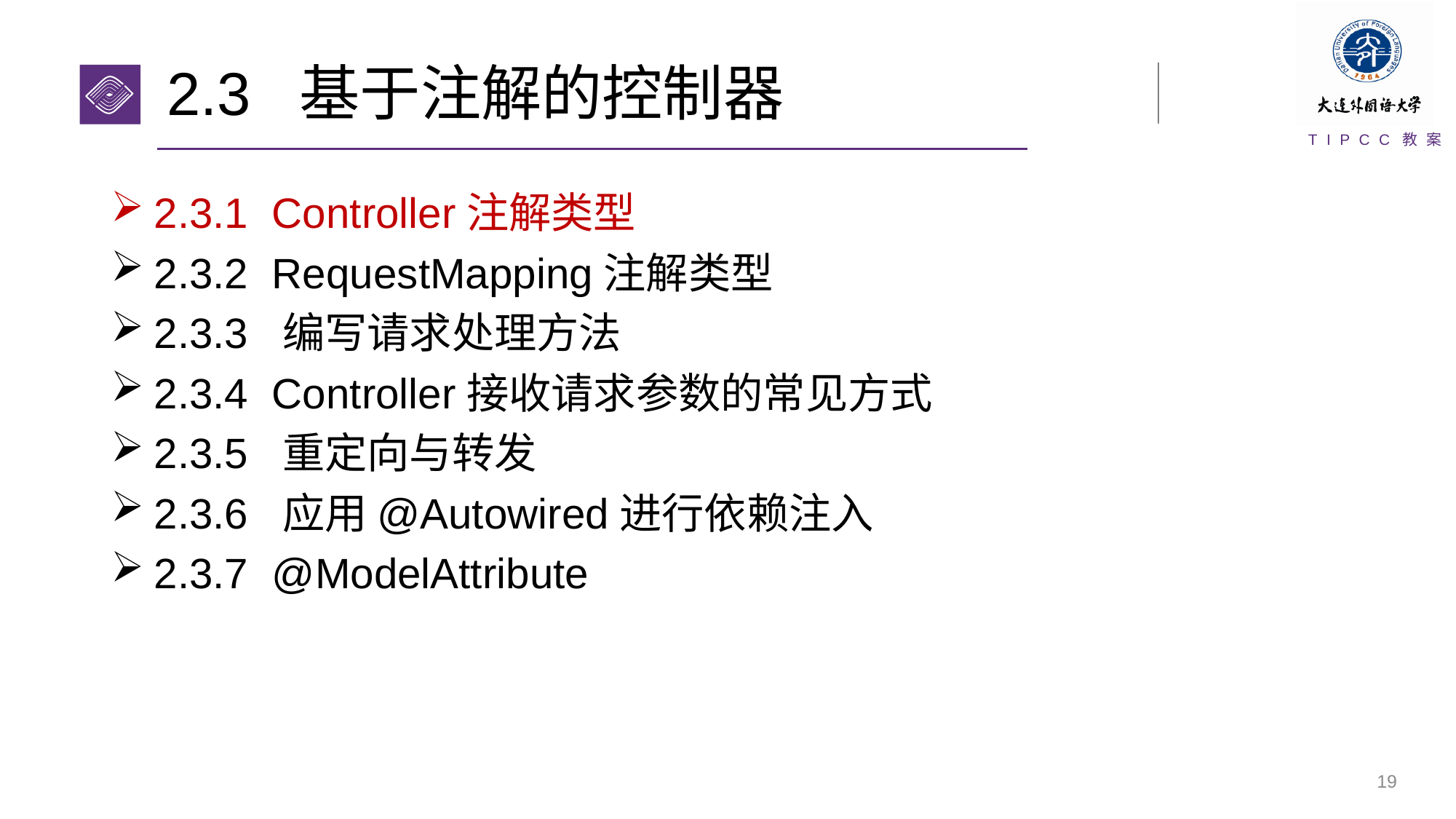

# 2.3  基于注解的控制器
2.3.1  Controller注解类型
2.3.2  RequestMapping注解类型
2.3.3  编写请求处理方法
2.3.4  Controller接收请求参数的常见方式
2.3.5  重定向与转发
2.3.6  应用@Autowired进行依赖注入
2.3.7  @ModelAttribute
19